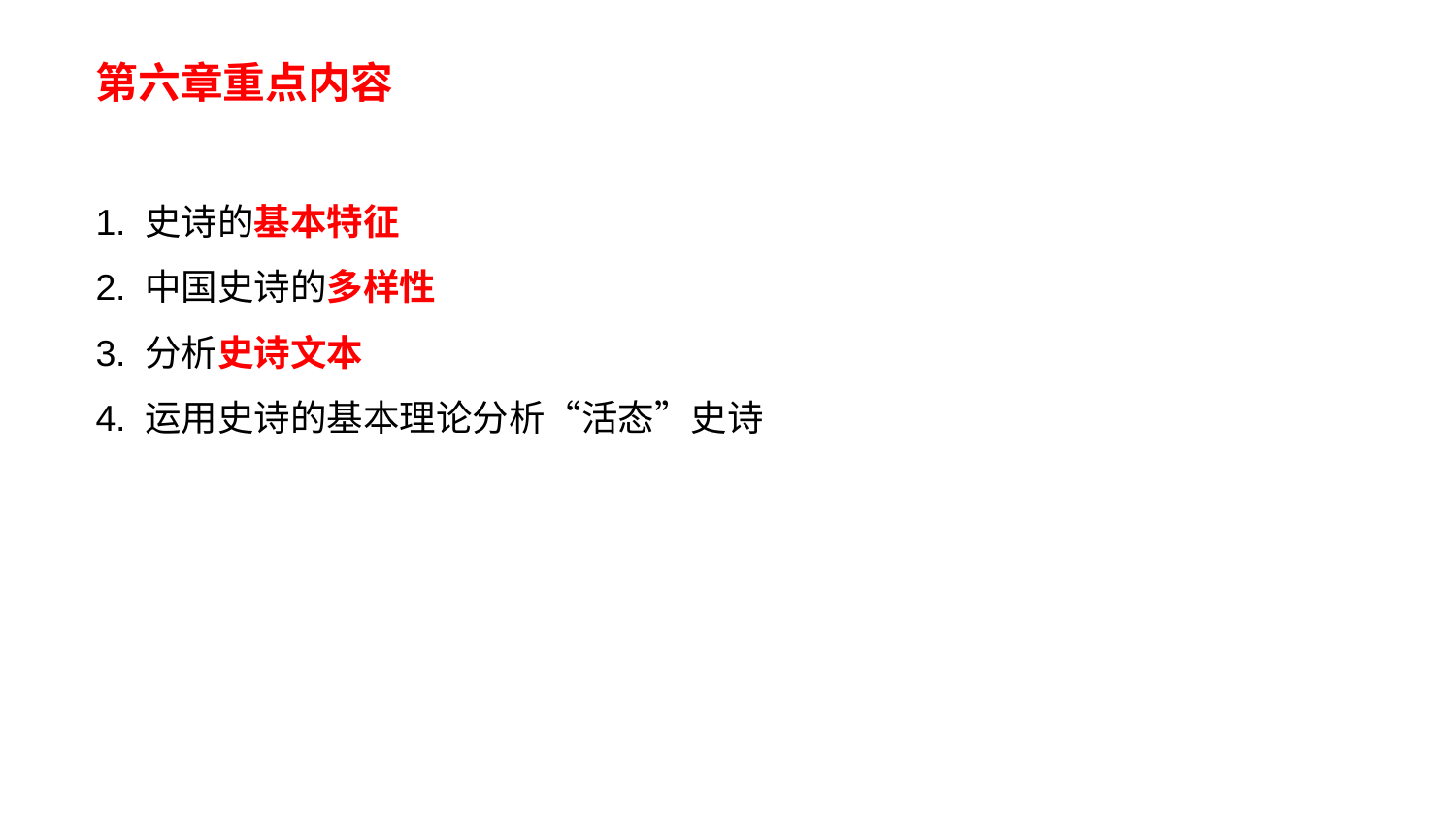

第六章重点内容
1. 史诗的基本特征
2. 中国史诗的多样性
3. 分析史诗文本
4. 运用史诗的基本理论分析“活态”史诗